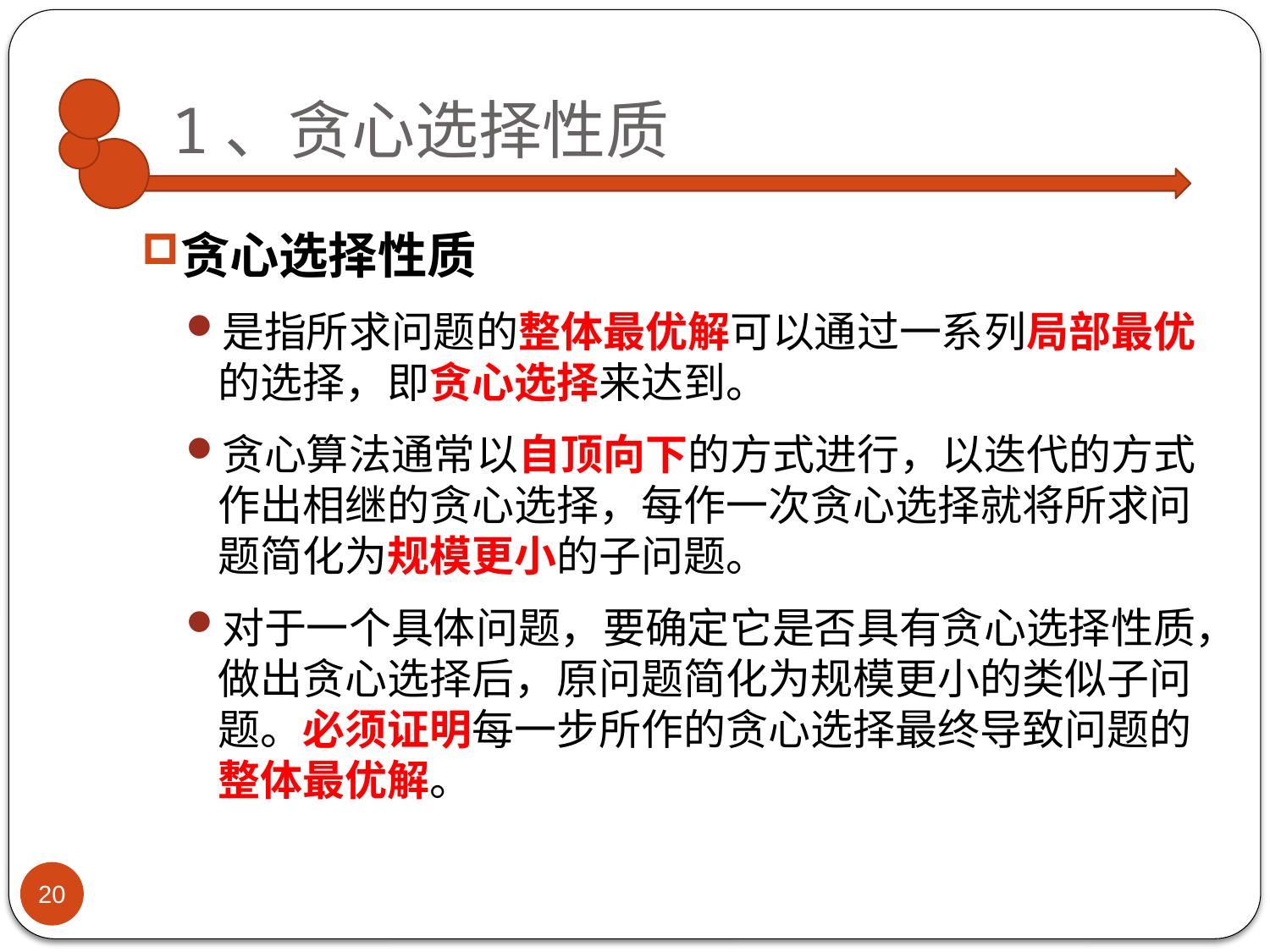

# 1、贪心选择性质
贪心选择性质
是指所求问题的整体最优解可以通过一系列局部最优的选择，即贪心选择来达到。
贪心算法通常以自顶向下的方式进行，以迭代的方式作出相继的贪心选择，每作一次贪心选择就将所求问题简化为规模更小的子问题。
对于一个具体问题，要确定它是否具有贪心选择性质，做出贪心选择后，原问题简化为规模更小的类似子问题。必须证明每一步所作的贪心选择最终导致问题的整体最优解。
20